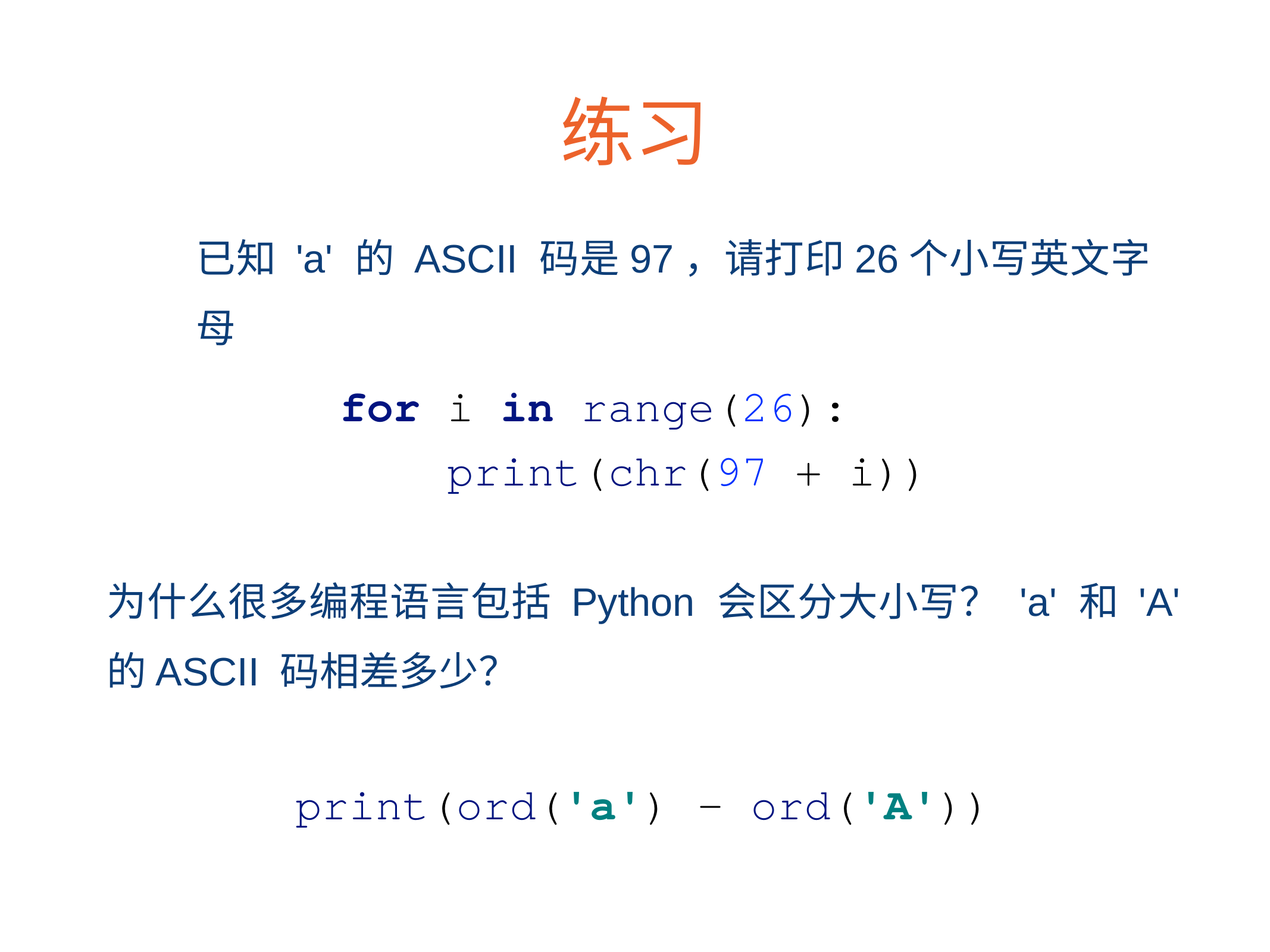

# 练习
已知 'a' 的 ASCII 码是97，请打印26个小写英文字母
for i in range(26):
    print(chr(97 + i))
为什么很多编程语言包括 Python 会区分大小写？ 'a' 和 'A' 的ASCII 码相差多少？
print(ord('a') - ord('A'))